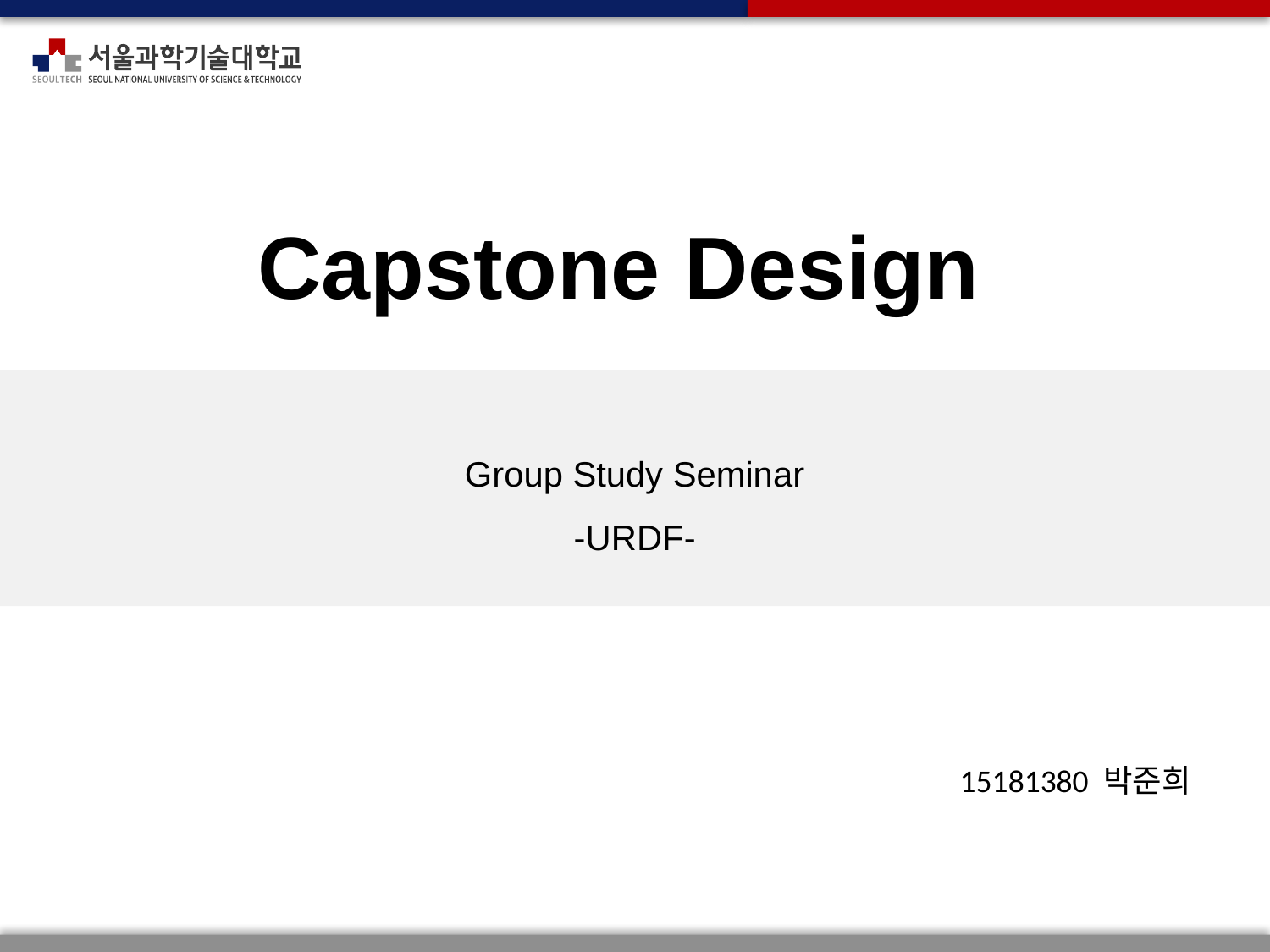

Capstone Design

Group Study Seminar
-URDF-
15181380 박준희